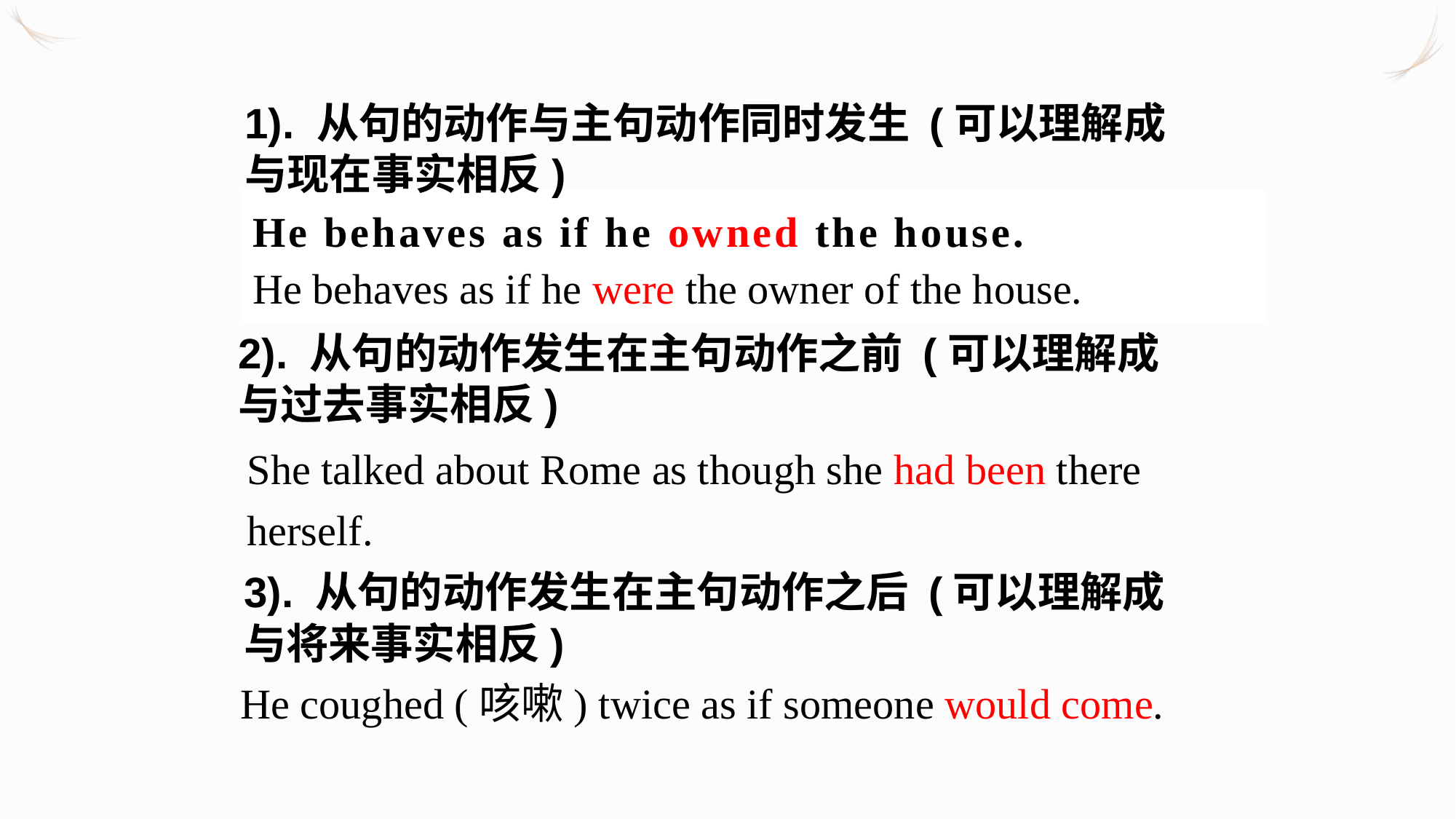

1). 从句的动作与主句动作同时发生 (可以理解成与现在事实相反)
# He behaves as if he owned the house.
He behaves as if he were the owner of the house.
2). 从句的动作发生在主句动作之前 (可以理解成与过去事实相反)
She talked about Rome as though she had been there herself.
3). 从句的动作发生在主句动作之后 (可以理解成与将来事实相反)
He coughed (咳嗽) twice as if someone would come.